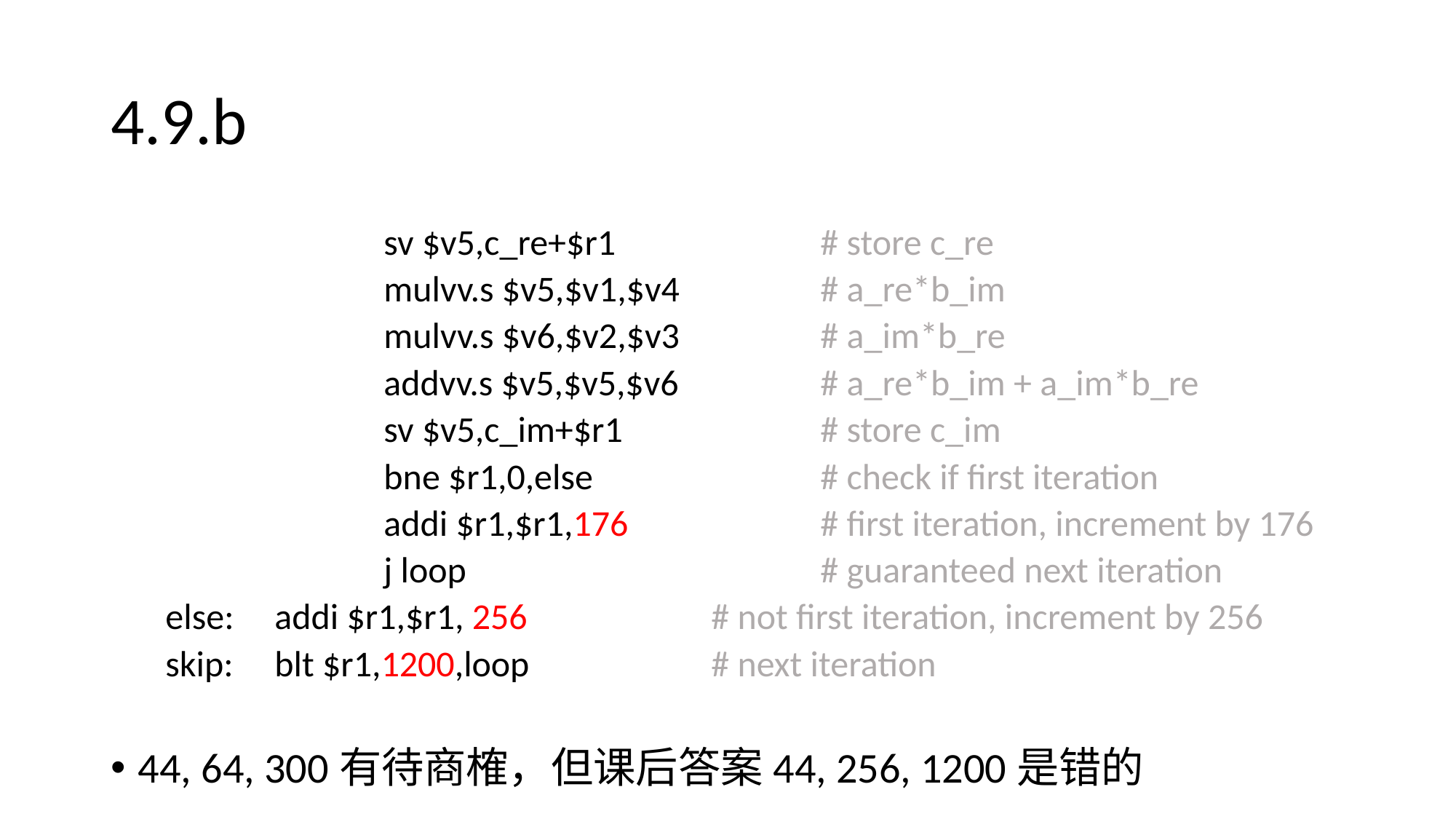

# 4.9.b
		sv $v5,c_re+$r1 		# store c_re
		mulvv.s $v5,$v1,$v4 		# a_re*b_im
		mulvv.s $v6,$v2,$v3		# a_im*b_re
		addvv.s $v5,$v5,$v6  		# a_re*b_im + a_im*b_re
		sv $v5,c_im+$r1         		# store c_im
		bne $r1,0,else          		# check if first iteration
		addi $r1,$r1,176 		# first iteration, increment by 176
		j loop                    		# guaranteed next iteration
else: 	addi $r1,$r1, 256	 	# not first iteration, increment by 256
skip: 	blt $r1,1200,loop 		# next iteration

44, 64, 300有待商榷，但课后答案44, 256, 1200是错的